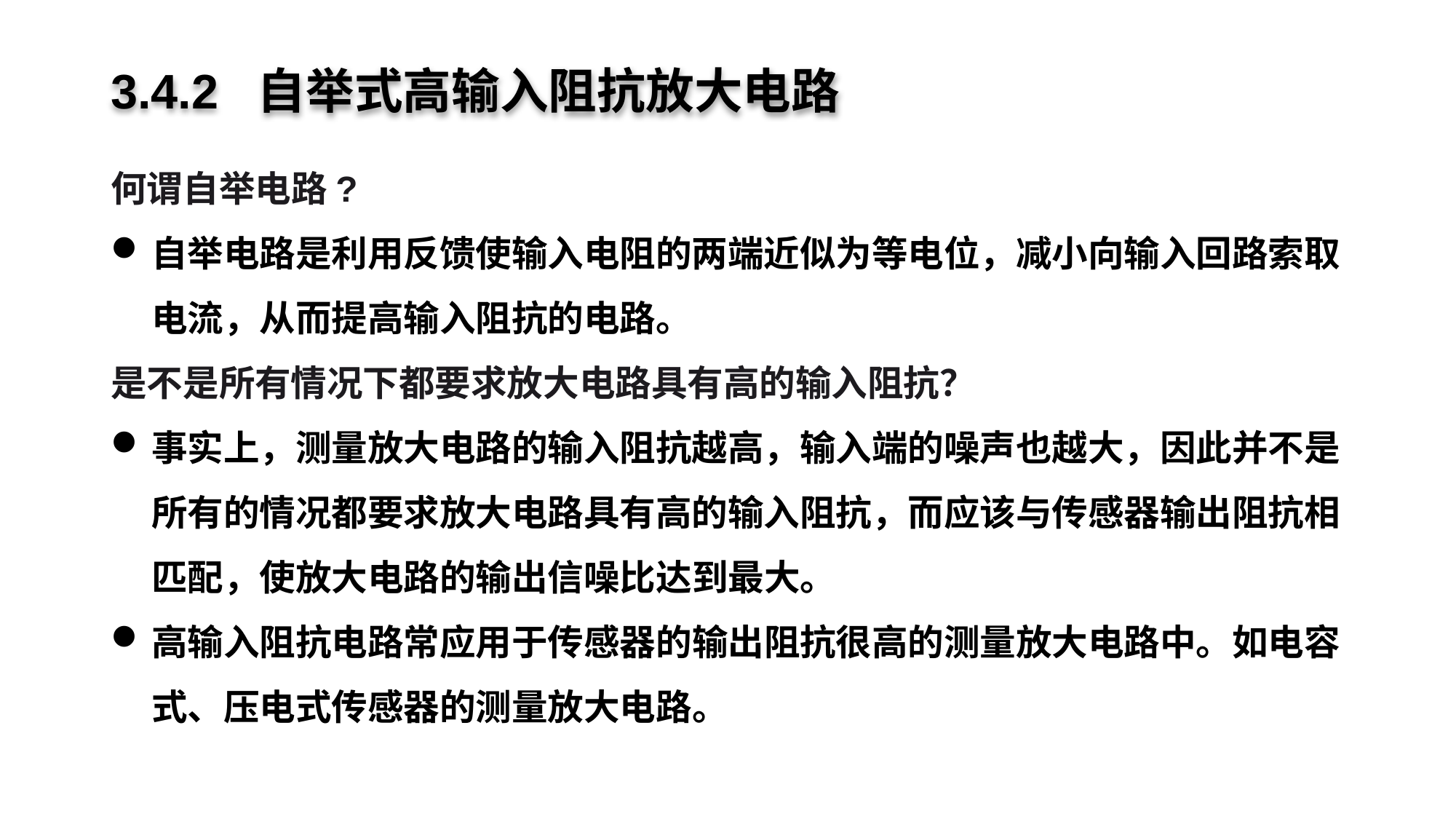

# 3.4.2  自举式高输入阻抗放大电路
何谓自举电路?
自举电路是利用反馈使输入电阻的两端近似为等电位，减小向输入回路索取电流，从而提高输入阻抗的电路。
是不是所有情况下都要求放大电路具有高的输入阻抗？
事实上，测量放大电路的输入阻抗越高，输入端的噪声也越大，因此并不是所有的情况都要求放大电路具有高的输入阻抗，而应该与传感器输出阻抗相匹配，使放大电路的输出信噪比达到最大。
高输入阻抗电路常应用于传感器的输出阻抗很高的测量放大电路中。如电容式、压电式传感器的测量放大电路。